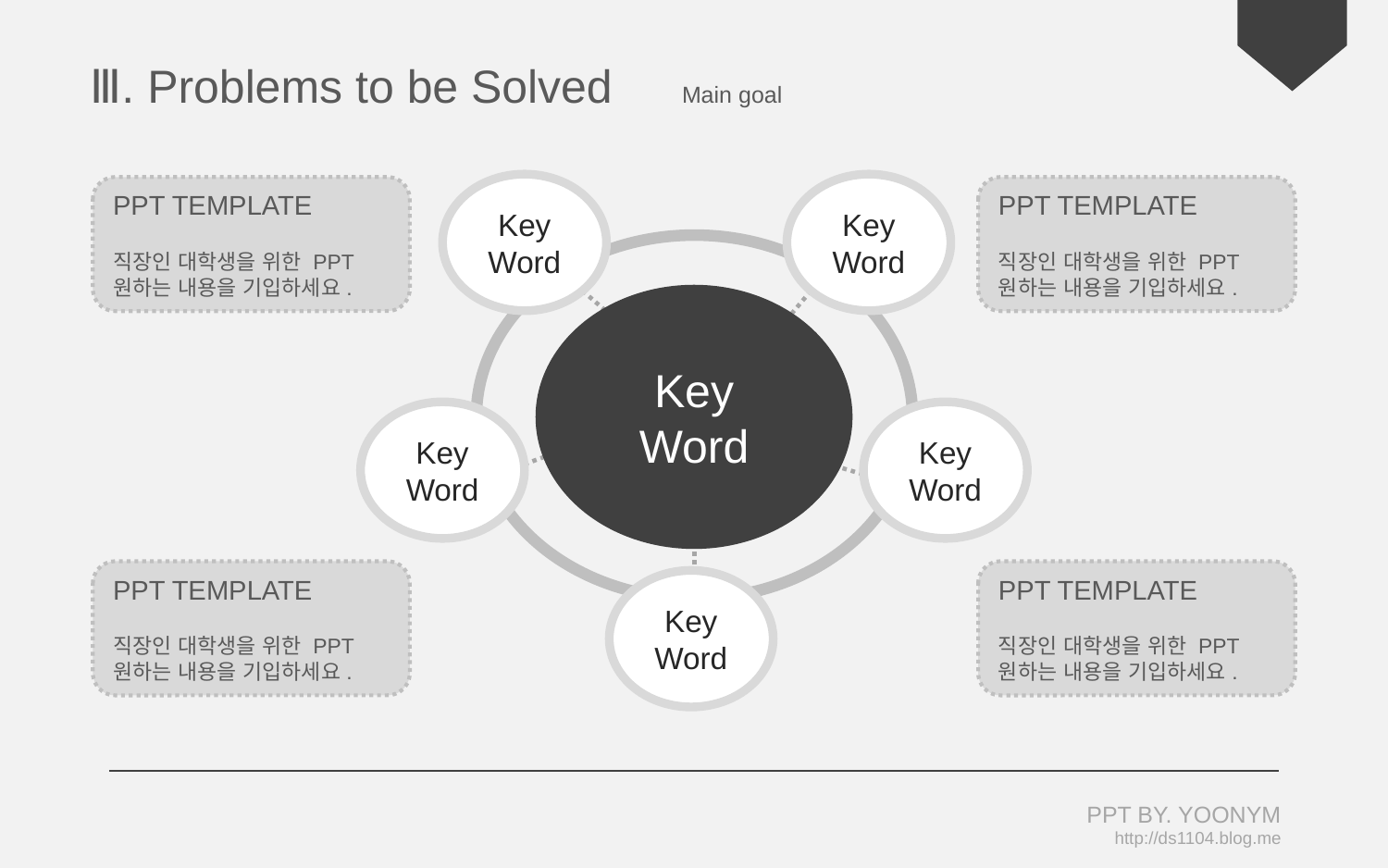

Ⅲ. Problems to be Solved　 Main goal
Key
Word
Key
Word
PPT TEMPLATE

직장인 대학생을 위한 PPT
원하는 내용을 기입하세요.
PPT TEMPLATE

직장인 대학생을 위한 PPT
원하는 내용을 기입하세요.

Key Word
Key
Word
Key
Word
PPT TEMPLATE

직장인 대학생을 위한 PPT
원하는 내용을 기입하세요.
PPT TEMPLATE

직장인 대학생을 위한 PPT
원하는 내용을 기입하세요.
Key
Word
PPT BY. YOONYM
　http://ds1104.blog.me